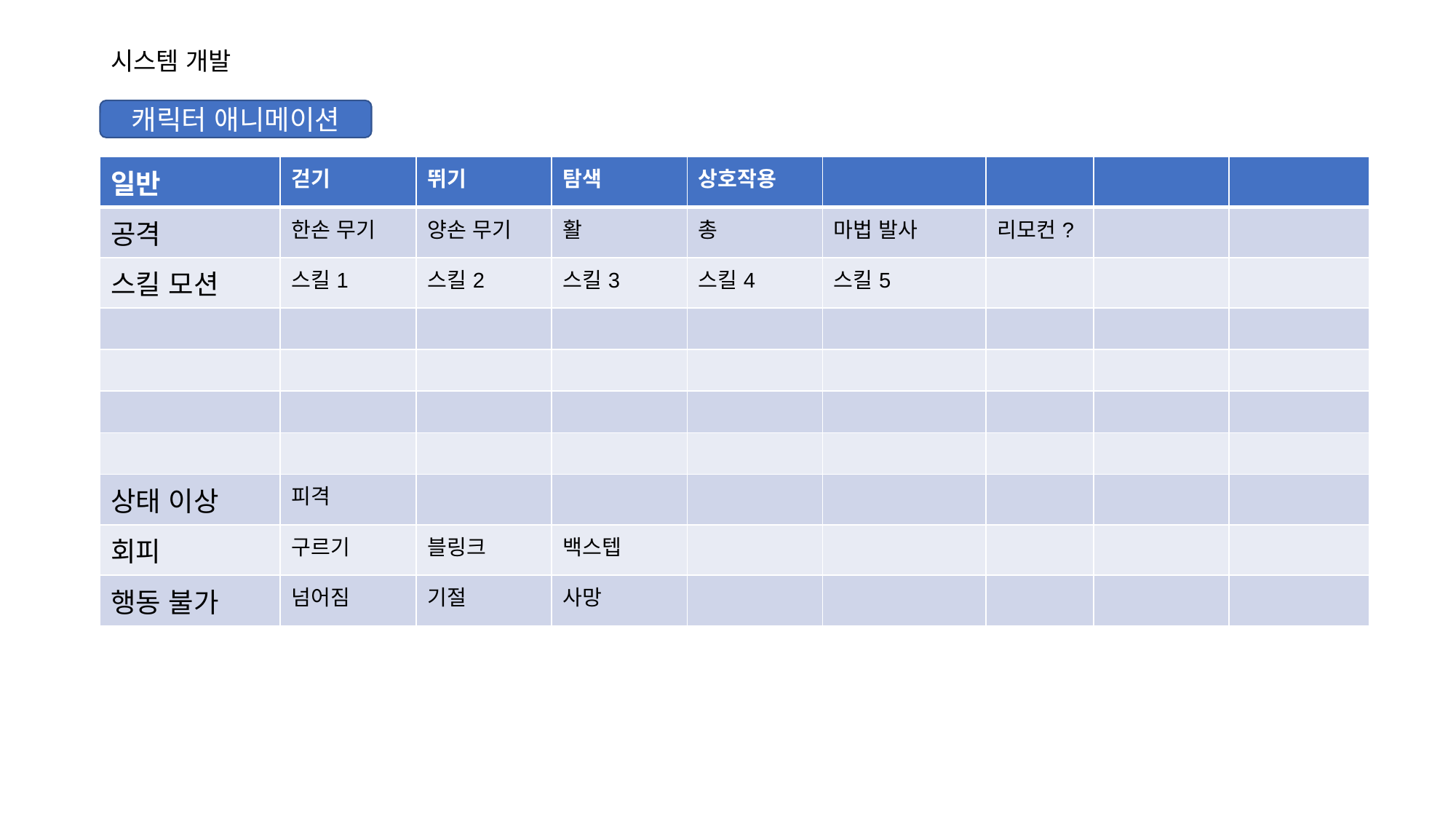

# 시스템 개발
캐릭터 애니메이션
| 일반 | 걷기 | 뛰기 | 탐색 | 상호작용 |  |  |  |  |
| --- | --- | --- | --- | --- | --- | --- | --- | --- |
| 공격 | 한손 무기 | 양손 무기 | 활 | 총 | 마법 발사 | 리모컨? |  |  |
| 스킬 모션 | 스킬1 | 스킬2 | 스킬3 | 스킬4 | 스킬5 |  |  |  |
|  |  |  |  |  |  |  |  |  |
|  |  |  |  |  |  |  |  |  |
|  |  |  |  |  |  |  |  |  |
|  |  |  |  |  |  |  |  |  |
| 상태 이상 | 피격 |  |  |  |  |  |  |  |
| 회피 | 구르기 | 블링크 | 백스텝 |  |  |  |  |  |
| 행동 불가 | 넘어짐 | 기절 | 사망 |  |  |  |  |  |